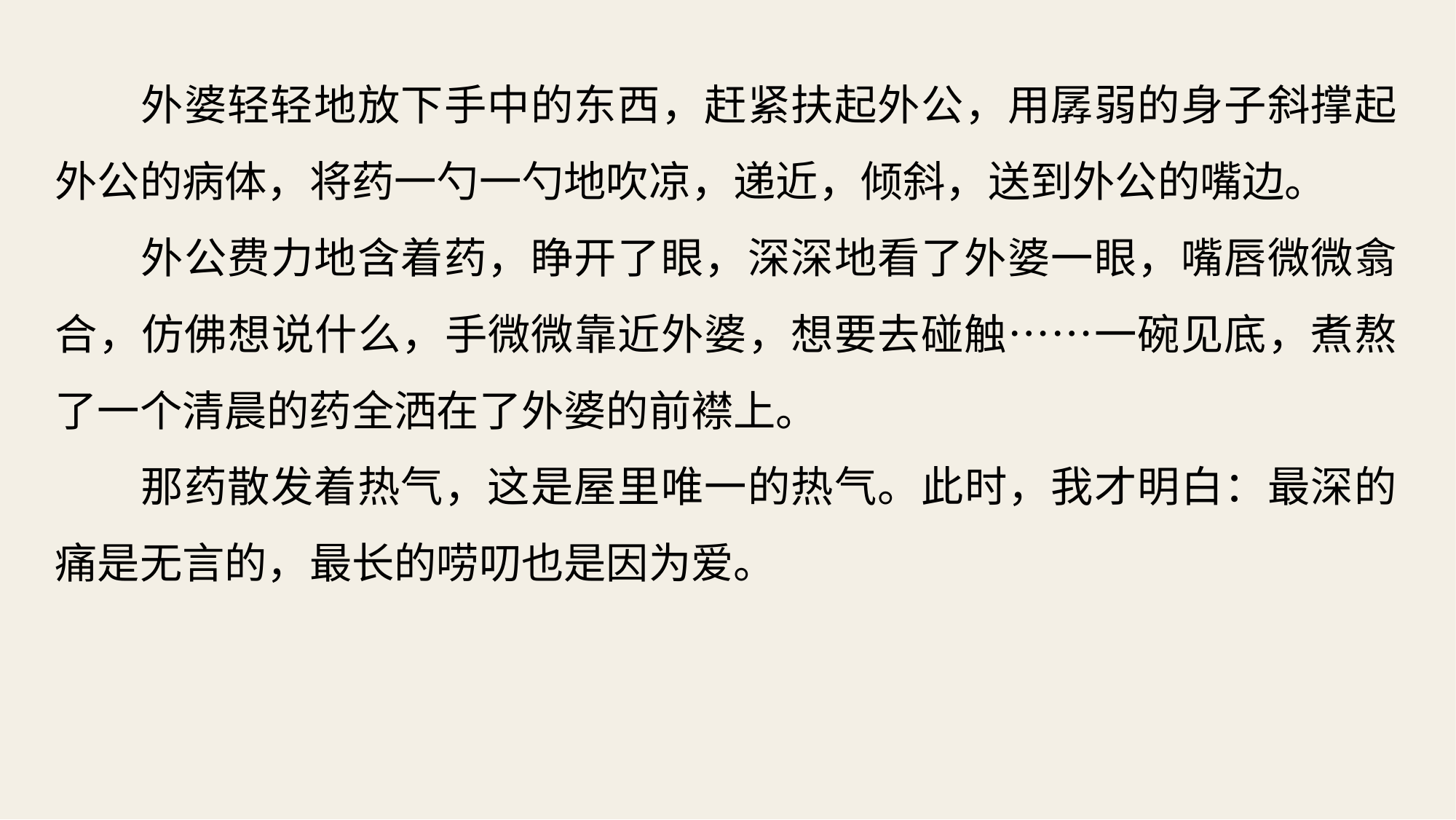

外婆轻轻地放下手中的东西，赶紧扶起外公，用孱弱的身子斜撑起外公的病体，将药一勺一勺地吹凉，递近，倾斜，送到外公的嘴边。
外公费力地含着药，睁开了眼，深深地看了外婆一眼，嘴唇微微翕合，仿佛想说什么，手微微靠近外婆，想要去碰触……一碗见底，煮熬了一个清晨的药全洒在了外婆的前襟上。
那药散发着热气，这是屋里唯一的热气。此时，我才明白：最深的痛是无言的，最长的唠叨也是因为爱。